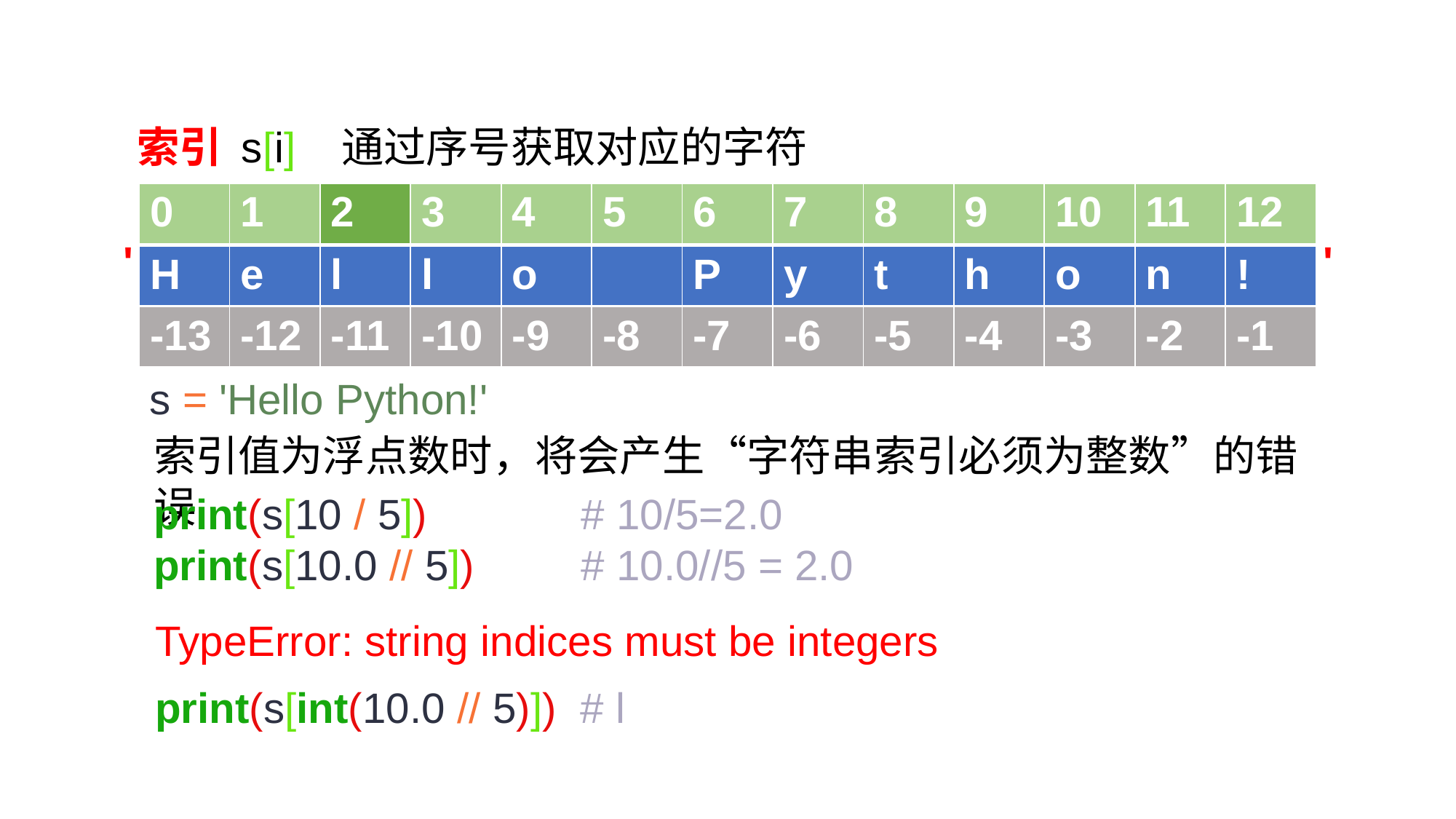

索引 s[i]   通过序号获取对应的字符
| 0 | 1 | 2 | 3 | 4 | 5 | 6 | 7 | 8 | 9 | 10 | 11 | 12 |
| --- | --- | --- | --- | --- | --- | --- | --- | --- | --- | --- | --- | --- |
'
'
| H | e | l | l | o |  | P | y | t | h | o | n | ! |
| --- | --- | --- | --- | --- | --- | --- | --- | --- | --- | --- | --- | --- |
| -13 | -12 | -11 | -10 | -9 | -8 | -7 | -6 | -5 | -4 | -3 | -2 | -1 |
| --- | --- | --- | --- | --- | --- | --- | --- | --- | --- | --- | --- | --- |
s = 'Hello Python!'
索引值为浮点数时，将会产生“字符串索引必须为整数”的错误
print(s[10 / 5])             # 10/5=2.0
print(s[10.0 // 5])         # 10.0//5 = 2.0
TypeError: string indices must be integers
print(s[int(10.0 // 5)])  # l